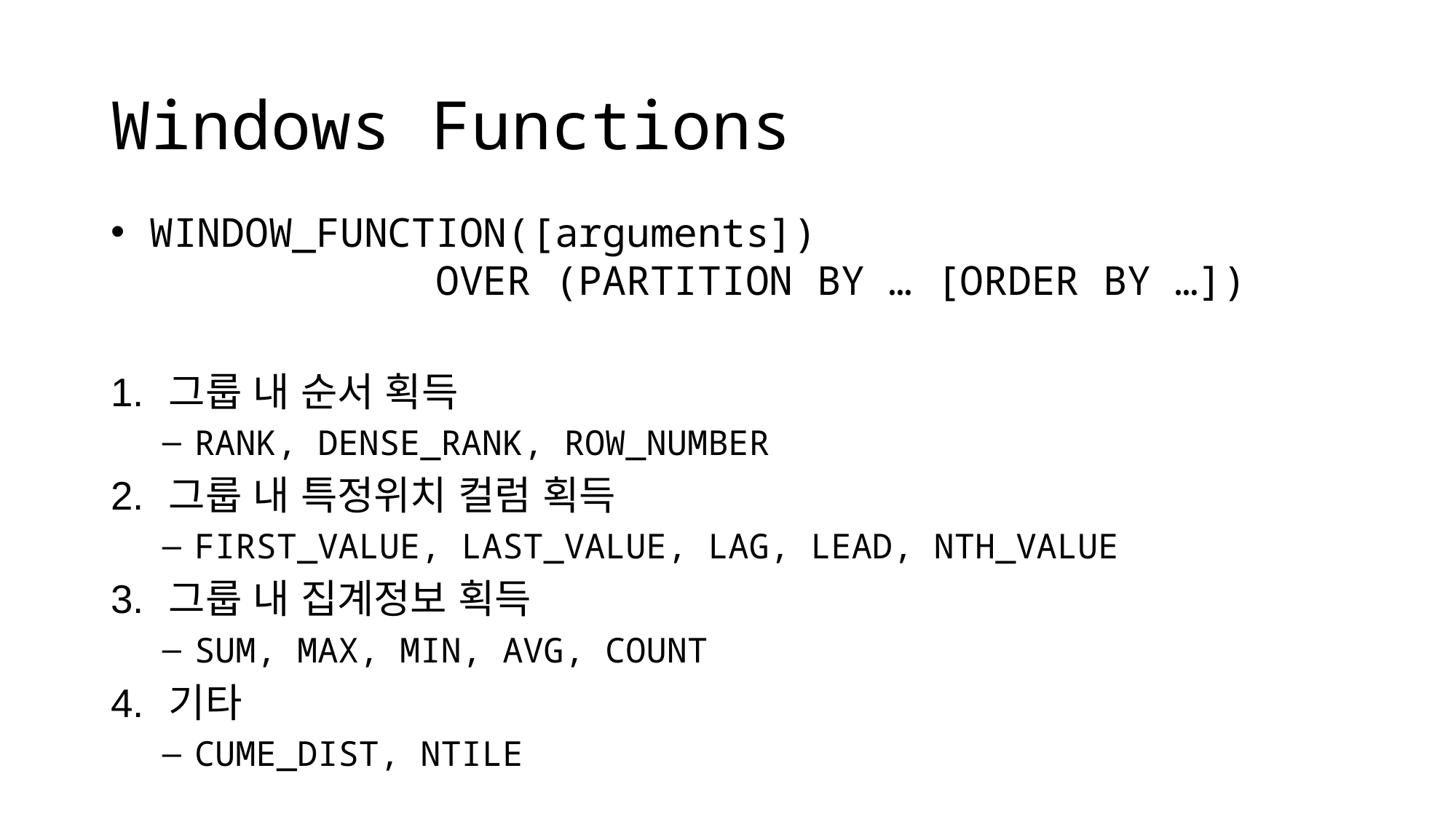

# Windows Functions
WINDOW_FUNCTION([arguments])
            OVER (PARTITION BY … [ORDER BY …])

그룹 내 순서 획득
RANK, DENSE_RANK, ROW_NUMBER
그룹 내 특정위치 컬럼 획득
FIRST_VALUE, LAST_VALUE, LAG, LEAD, NTH_VALUE
그룹 내 집계정보 획득
SUM, MAX, MIN, AVG, COUNT
기타
CUME_DIST, NTILE